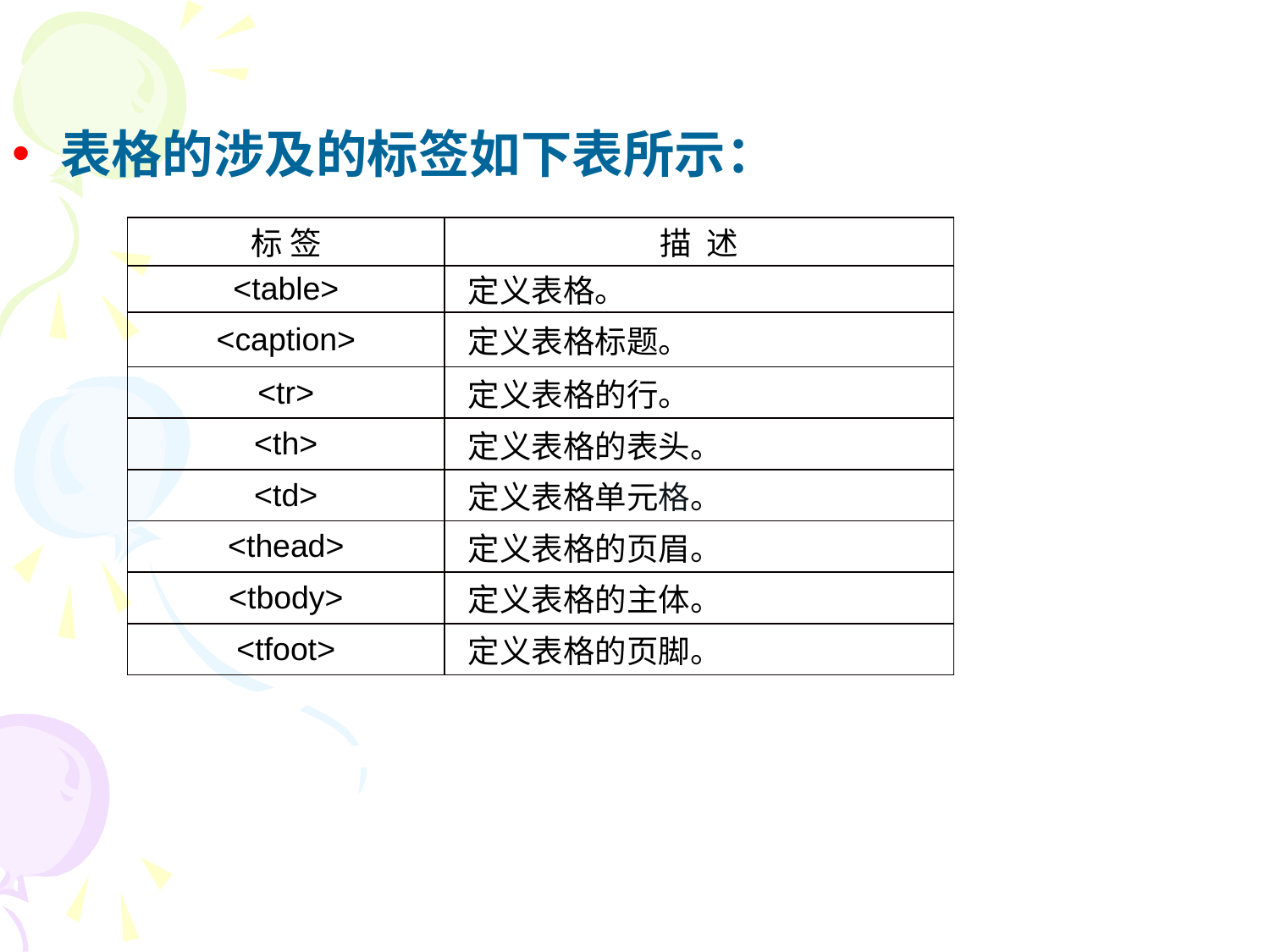

表格的涉及的标签如下表所示：
| 标 签 | 描 述 |
| --- | --- |
| <table> | 定义表格。 |
| <caption> | 定义表格标题。 |
| <tr> | 定义表格的行。 |
| <th> | 定义表格的表头。 |
| <td> | 定义表格单元格。 |
| <thead> | 定义表格的页眉。 |
| <tbody> | 定义表格的主体。 |
| <tfoot> | 定义表格的页脚。 |